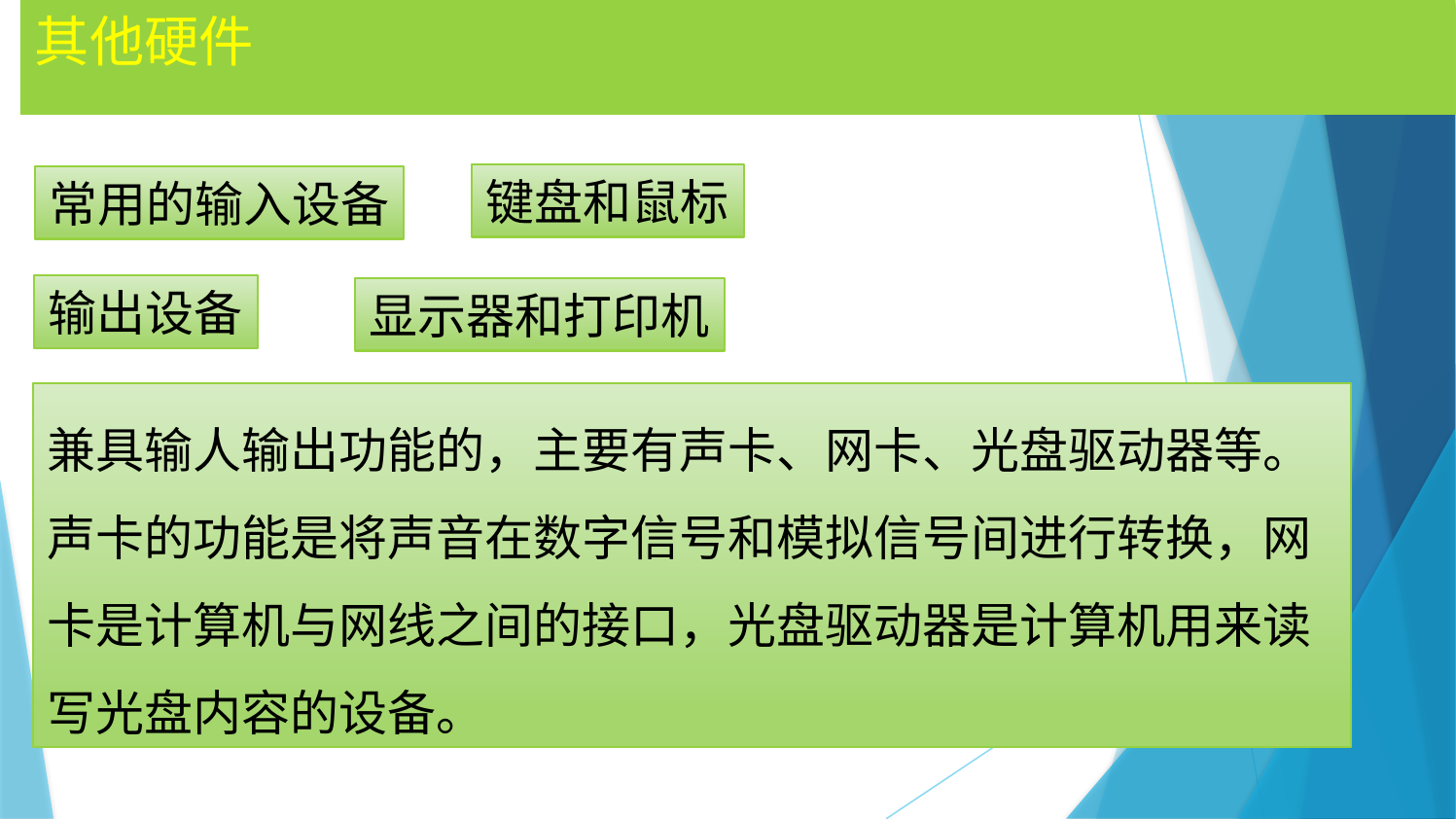

# 其他硬件
键盘和鼠标
常用的输入设备
输出设备
显示器和打印机
兼具输人输出功能的，主要有声卡、网卡、光盘驱动器等。
声卡的功能是将声音在数字信号和模拟信号间进行转换，网卡是计算机与网线之间的接口，光盘驱动器是计算机用来读写光盘内容的设备。